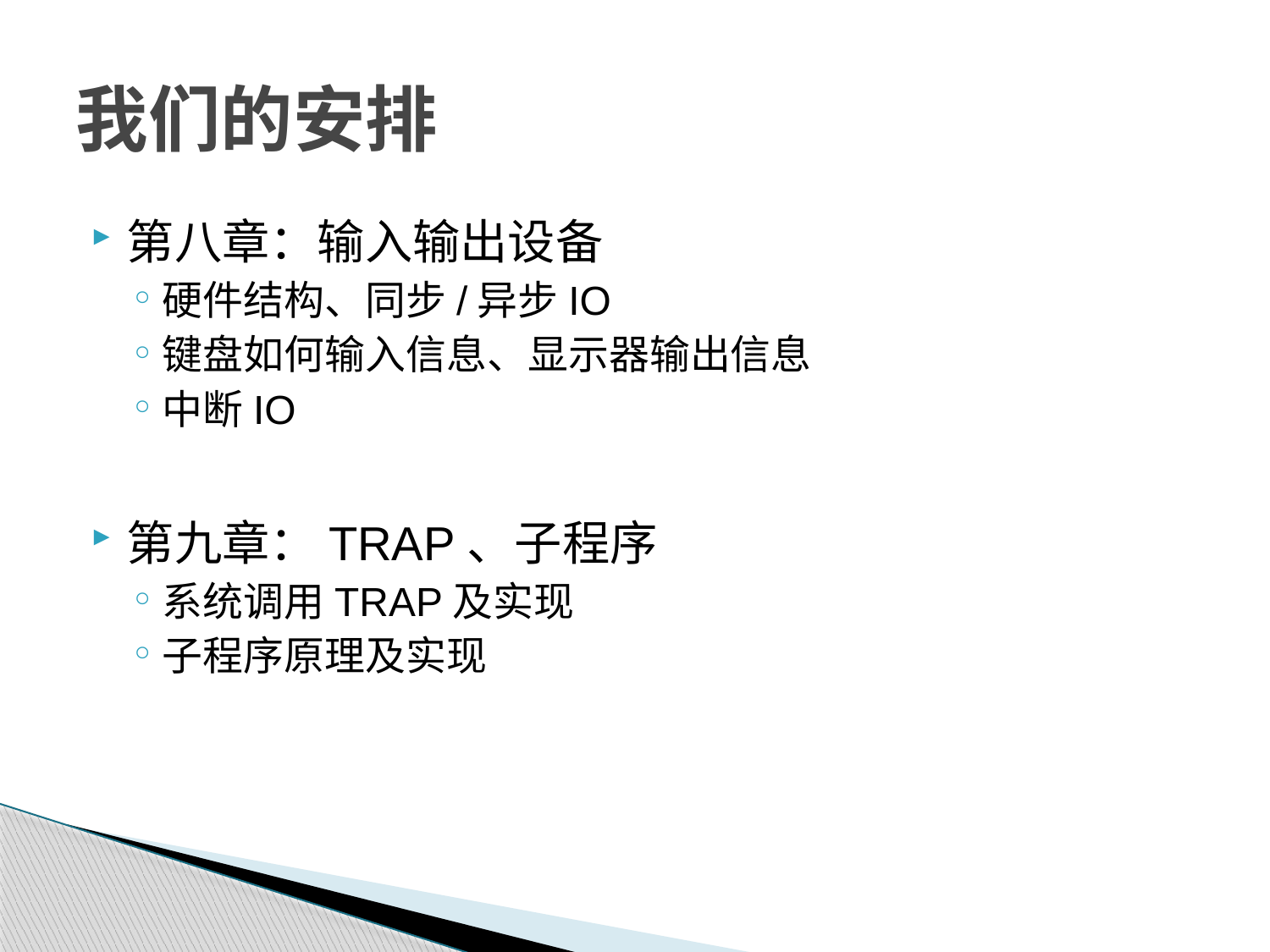

# 我们的安排
第八章：输入输出设备
硬件结构、同步/异步IO
键盘如何输入信息、显示器输出信息
中断IO

第九章：TRAP、子程序
系统调用TRAP及实现
子程序原理及实现
17